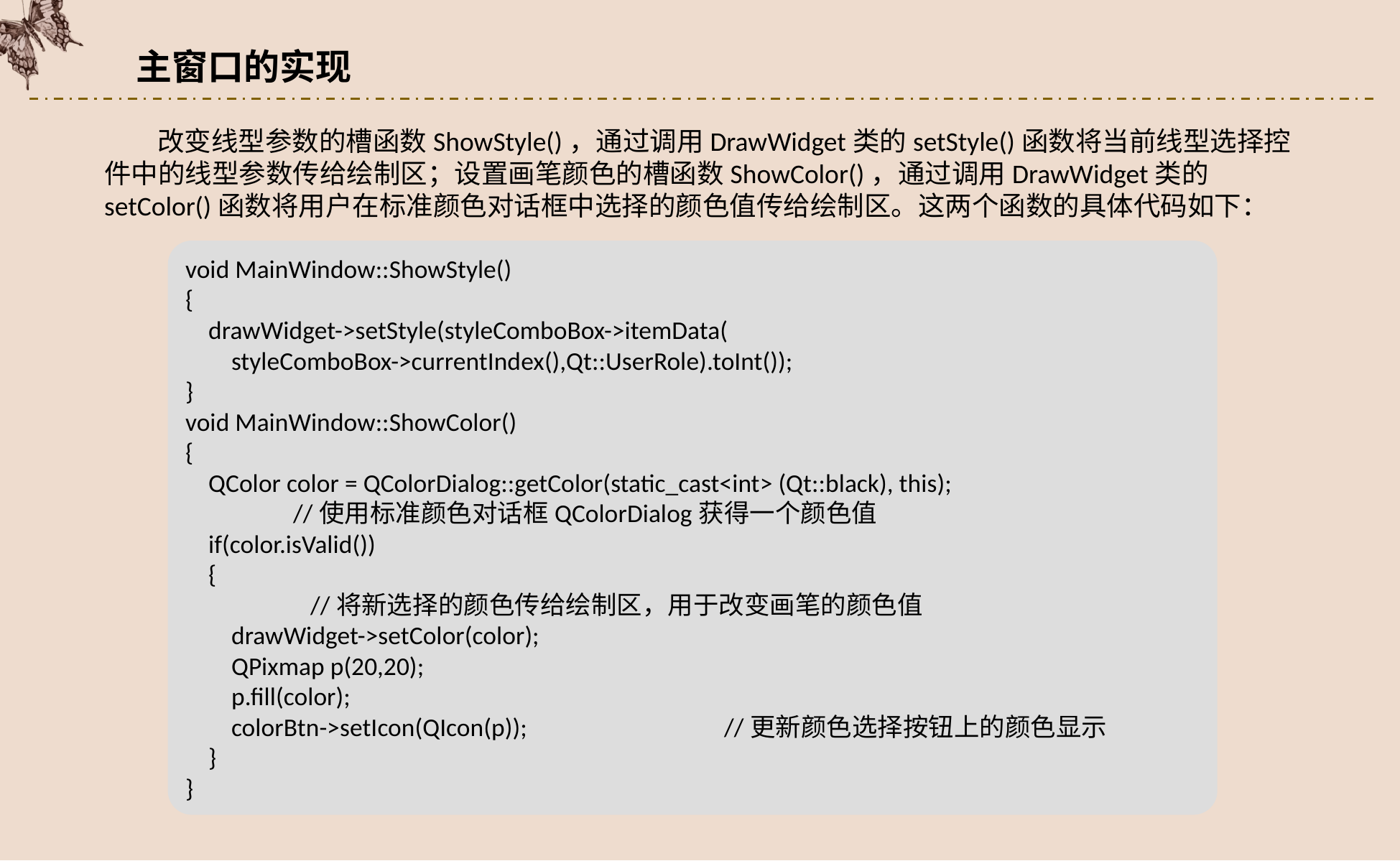

主窗口的实现
改变线型参数的槽函数ShowStyle()，通过调用DrawWidget类的setStyle()函数将当前线型选择控件中的线型参数传给绘制区；设置画笔颜色的槽函数ShowColor()，通过调用DrawWidget类的setColor()函数将用户在标准颜色对话框中选择的颜色值传给绘制区。这两个函数的具体代码如下：
void MainWindow::ShowStyle()
{
    drawWidget->setStyle(styleComboBox->itemData(
        styleComboBox->currentIndex(),Qt::UserRole).toInt());
}
void MainWindow::ShowColor()
{
    QColor color = QColorDialog::getColor(static_cast<int> (Qt::black), this);
	//使用标准颜色对话框QColorDialog获得一个颜色值
    if(color.isValid())
    {
	   //将新选择的颜色传给绘制区，用于改变画笔的颜色值
        drawWidget->setColor(color);
        QPixmap p(20,20);
        p.fill(color);
        colorBtn->setIcon(QIcon(p));		//更新颜色选择按钮上的颜色显示
    }
}